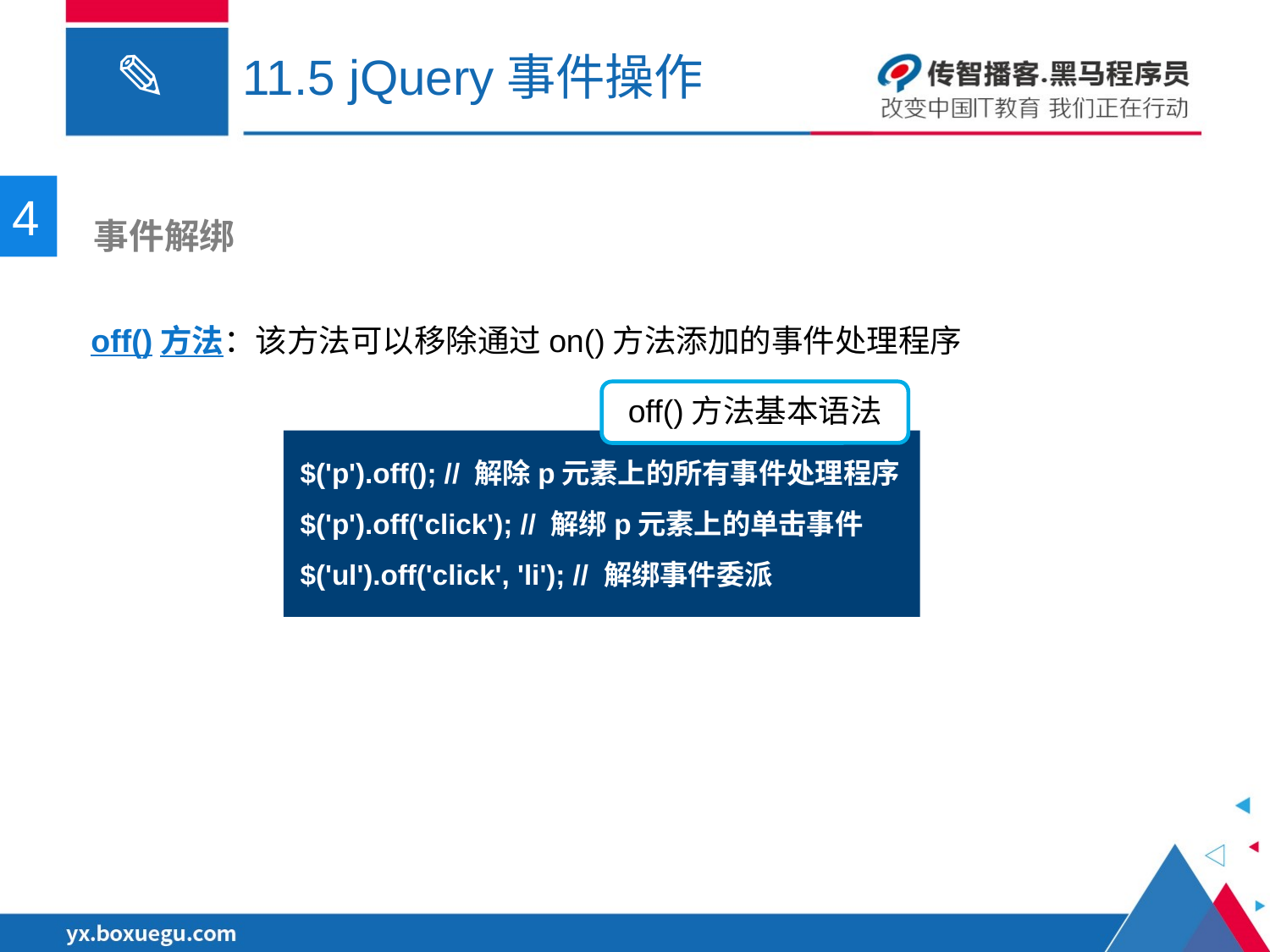

# 11.5 jQuery事件操作

4
  事件解绑
off()方法：该方法可以移除通过on()方法添加的事件处理程序
off()方法基本语法

$('p').off(); // 解除p元素上的所有事件处理程序
$('p').off('click'); // 解绑p元素上的单击事件
$('ul').off('click', 'li'); // 解绑事件委派